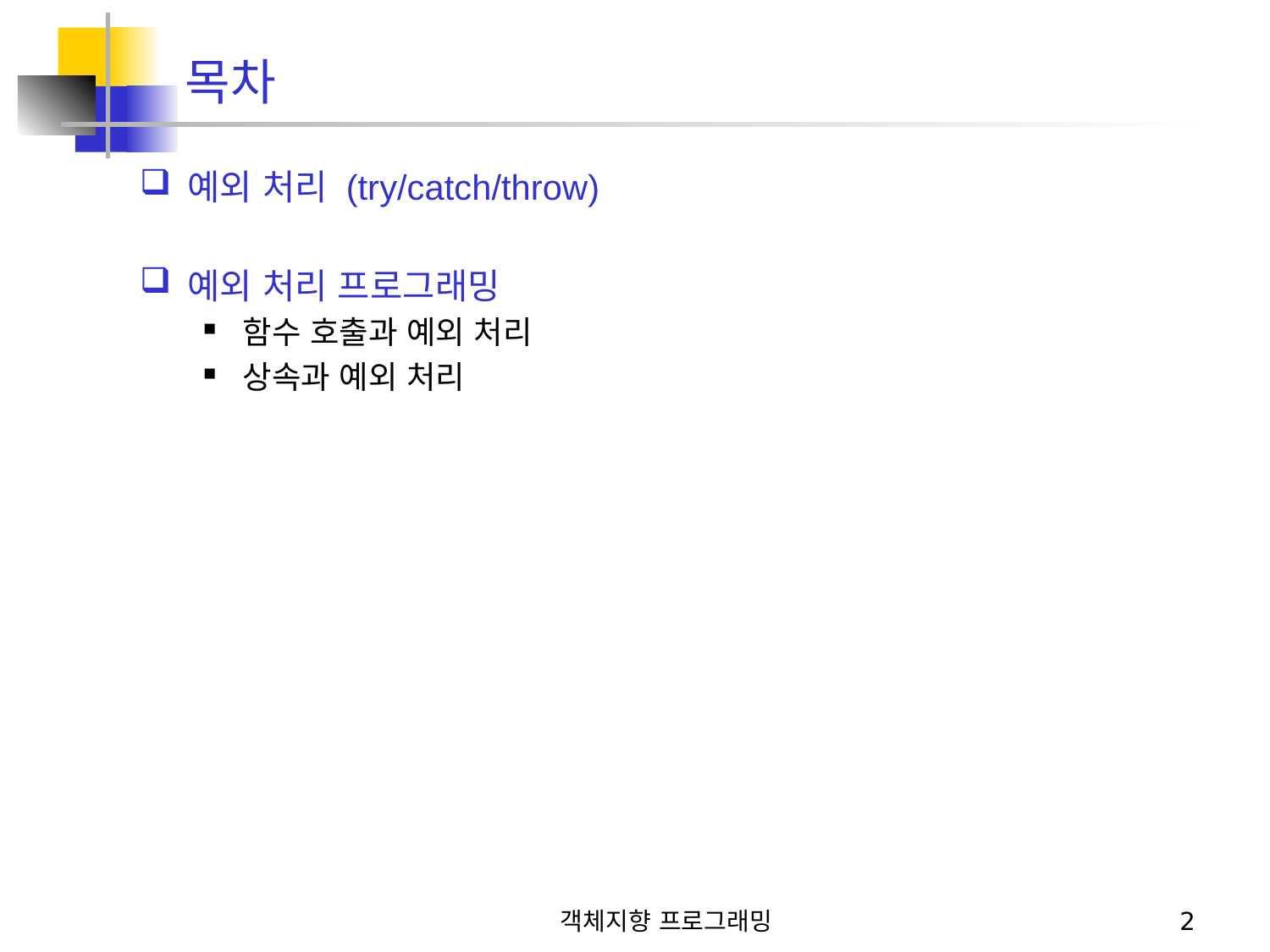

# 목차
예외 처리 (try/catch/throw)

예외 처리 프로그래밍
함수 호출과 예외 처리
상속과 예외 처리
객체지향 프로그래밍
2